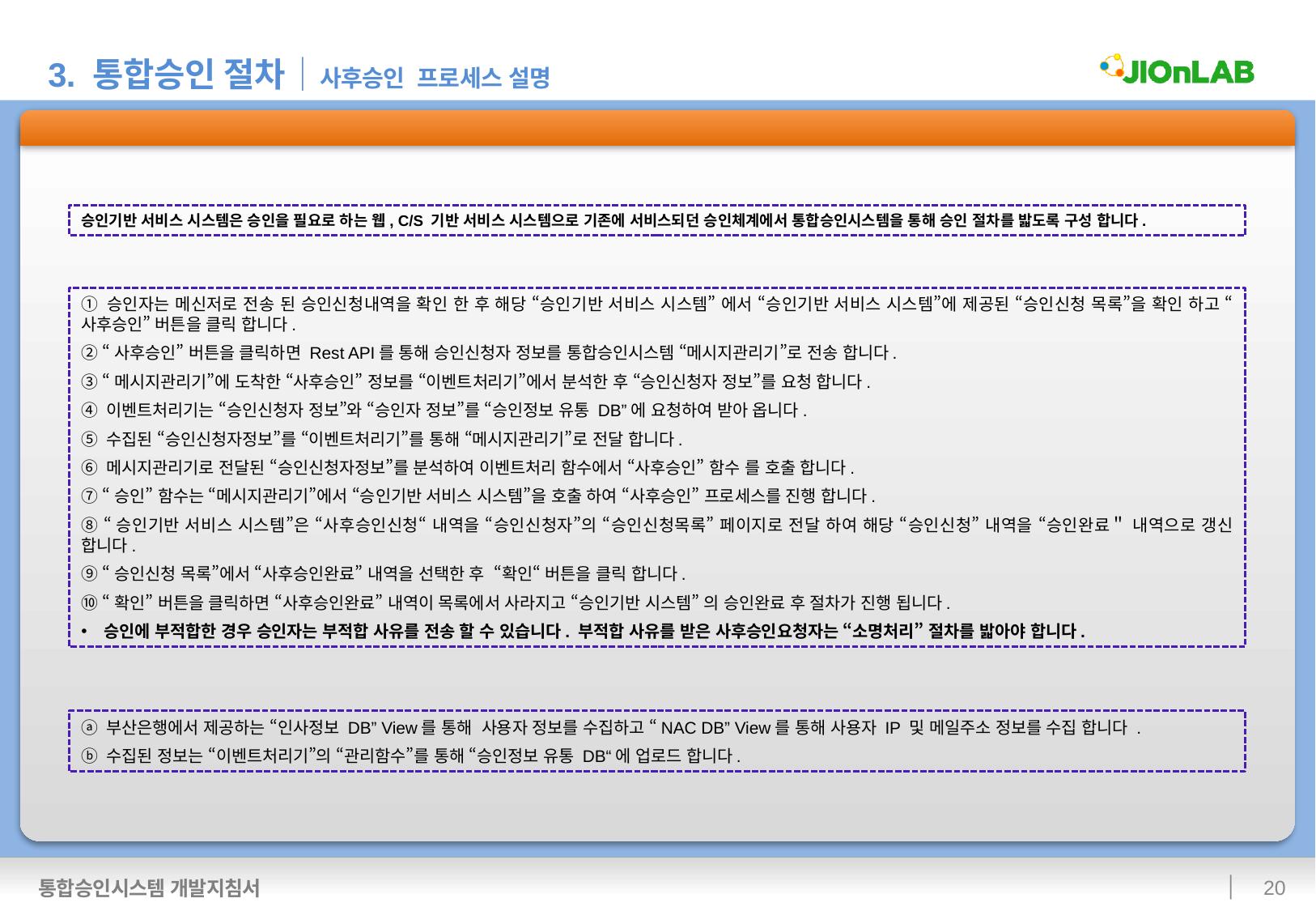

3. 통합승인 절차│사후승인  프로세스 설명

통합승인시스템 승인 설명서

승인기반 서비스 시스템은 승인을 필요로 하는 웹, C/S 기반 서비스 시스템으로 기존에 서비스되던 승인체계에서 통합승인시스템을 통해 승인 절차를 밟도록 구성 합니다.
① 승인자는 메신저로 전송 된 승인신청내역을 확인 한 후 해당 “승인기반 서비스 시스템” 에서 “승인기반 서비스 시스템”에 제공된 “승인신청 목록”을 확인 하고 “사후승인” 버튼을 클릭 합니다.
② “사후승인” 버튼을 클릭하면 Rest API를 통해 승인신청자 정보를 통합승인시스템 “메시지관리기”로 전송 합니다.
③ “메시지관리기”에 도착한 “사후승인” 정보를 “이벤트처리기”에서 분석한 후 “승인신청자 정보”를 요청 합니다.
④ 이벤트처리기는 “승인신청자 정보”와 “승인자 정보”를 “승인정보 유통 DB”에 요청하여 받아 옵니다.
⑤ 수집된 “승인신청자정보”를 “이벤트처리기”를 통해 “메시지관리기”로 전달 합니다.
⑥ 메시지관리기로 전달된 “승인신청자정보”를 분석하여 이벤트처리 함수에서 “사후승인” 함수 를 호출 합니다.
⑦ “승인” 함수는 “메시지관리기”에서 “승인기반 서비스 시스템”을 호출 하여 “사후승인” 프로세스를 진행 합니다.
⑧ “승인기반 서비스 시스템”은 “사후승인신청“ 내역을 “승인신청자”의 “승인신청목록” 페이지로 전달 하여 해당 “승인신청” 내역을 “승인완료＂ 내역으로 갱신 합니다.
⑨ “승인신청 목록”에서 “사후승인완료” 내역을 선택한 후  “확인“ 버튼을 클릭 합니다.
⑩ “확인” 버튼을 클릭하면 “사후승인완료” 내역이 목록에서 사라지고 “승인기반 시스템” 의 승인완료 후 절차가 진행 됩니다.
승인에 부적합한 경우 승인자는 부적합 사유를 전송 할 수 있습니다. 부적합 사유를 받은 사후승인요청자는 “소명처리” 절차를 밟아야 합니다.
ⓐ 부산은행에서 제공하는 “인사정보 DB” View를 통해  사용자 정보를 수집하고 “NAC DB” View를 통해 사용자 IP 및 메일주소 정보를 수집 합니다 .
ⓑ 수집된 정보는 “이벤트처리기”의 “관리함수”를 통해 “승인정보 유통 DB“에 업로드 합니다.
 20